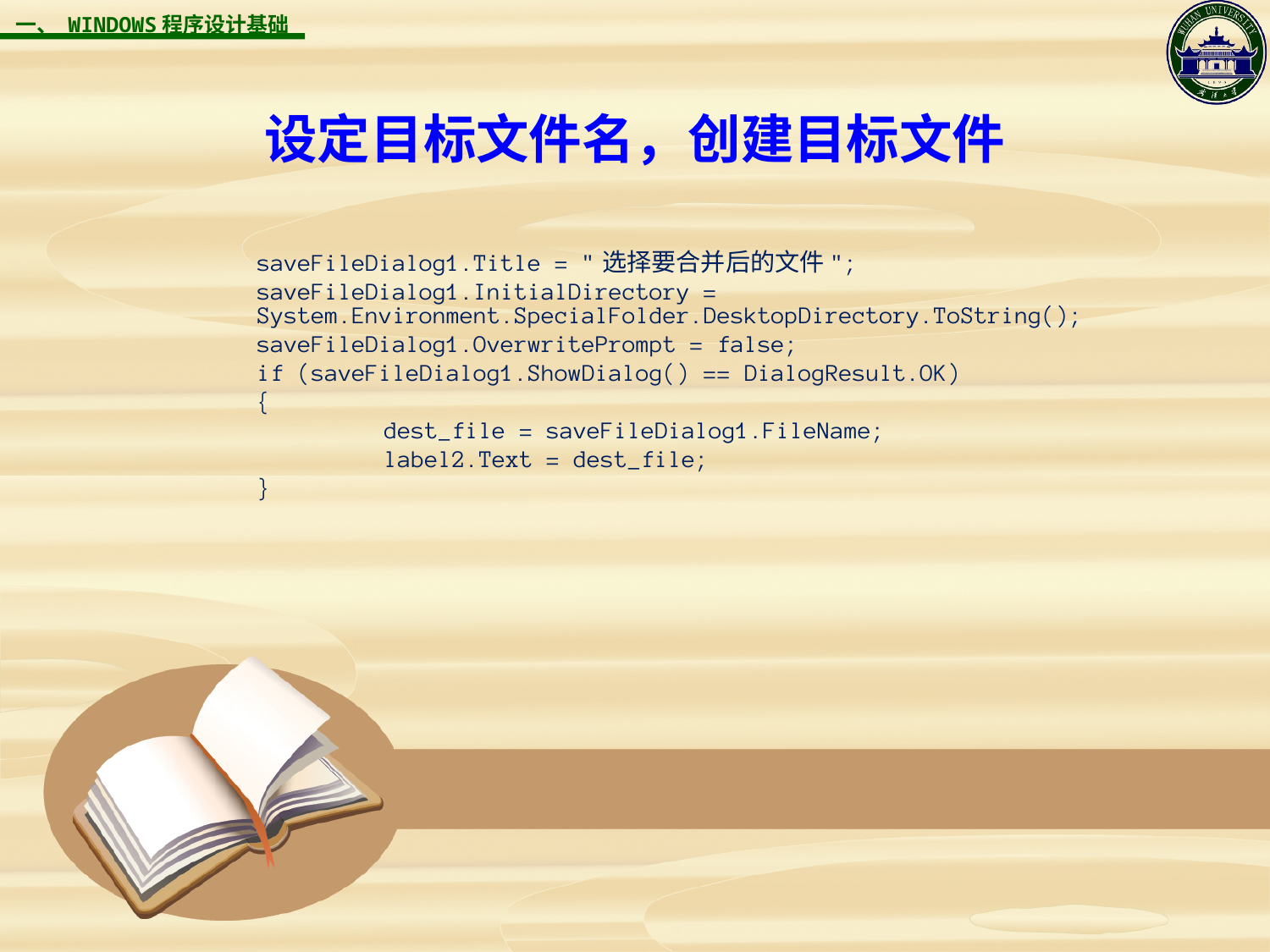

# 设定目标文件名，创建目标文件
saveFileDialog1.Title = "选择要合并后的文件";
saveFileDialog1.InitialDirectory = System.Environment.SpecialFolder.DesktopDirectory.ToString();
saveFileDialog1.OverwritePrompt = false;
if (saveFileDialog1.ShowDialog() == DialogResult.OK)
{
	dest_file = saveFileDialog1.FileName;
	label2.Text = dest_file;
}